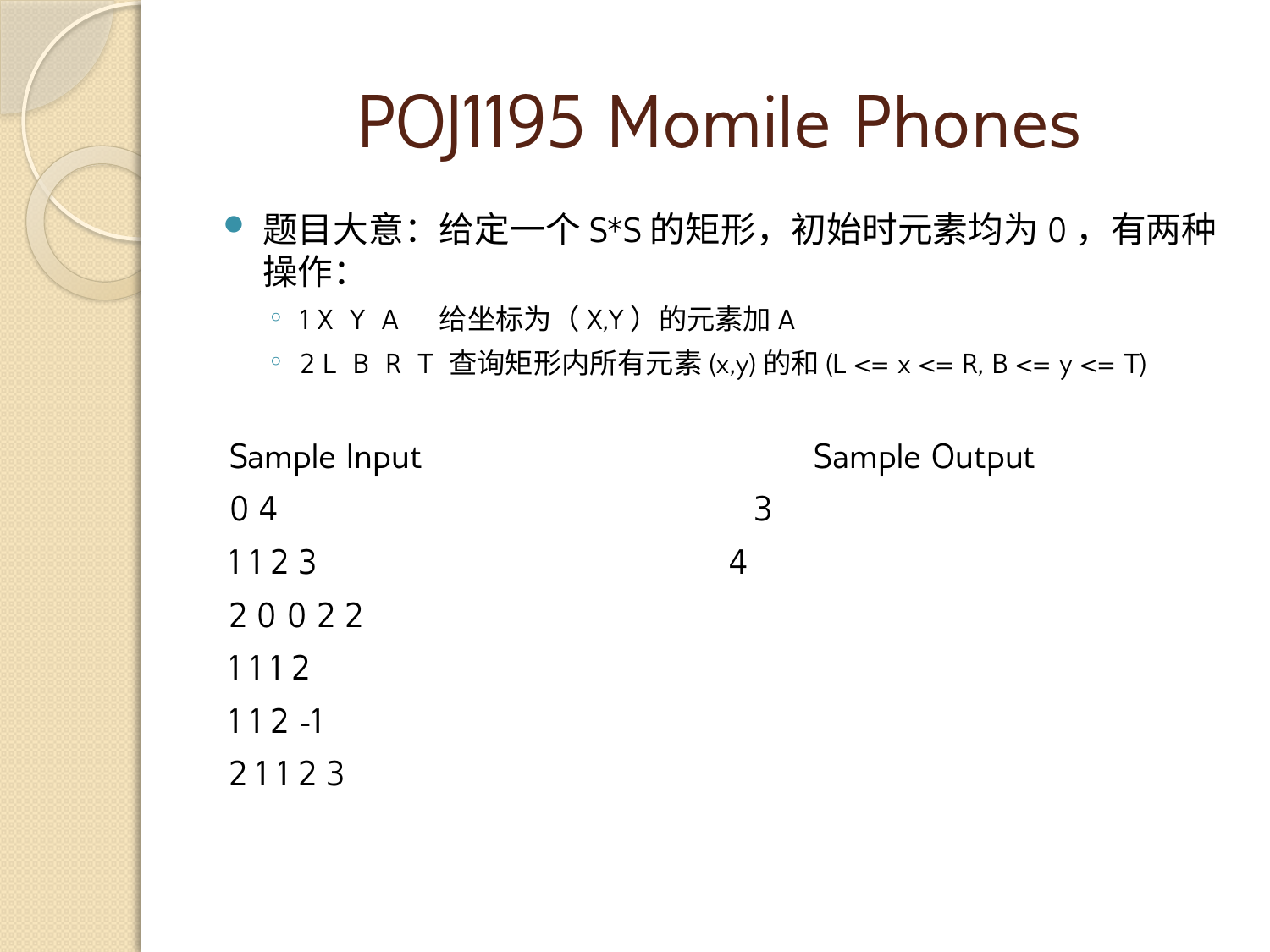

# POJ1195 Momile Phones
题目大意：给定一个S*S的矩形，初始时元素均为0，有两种操作：
1 X  Y  A    给坐标为（X,Y）的元素加A
2 L  B  R  T 查询矩形内所有元素(x,y)的和(L <= x <= R, B <= y <= T)

Sample Input                                     Sample Output
0 4                                             3
1 1 2 3                                       4
2 0 0 2 2
1 1 1 2
1 1 2 -1
2 1 1 2 3